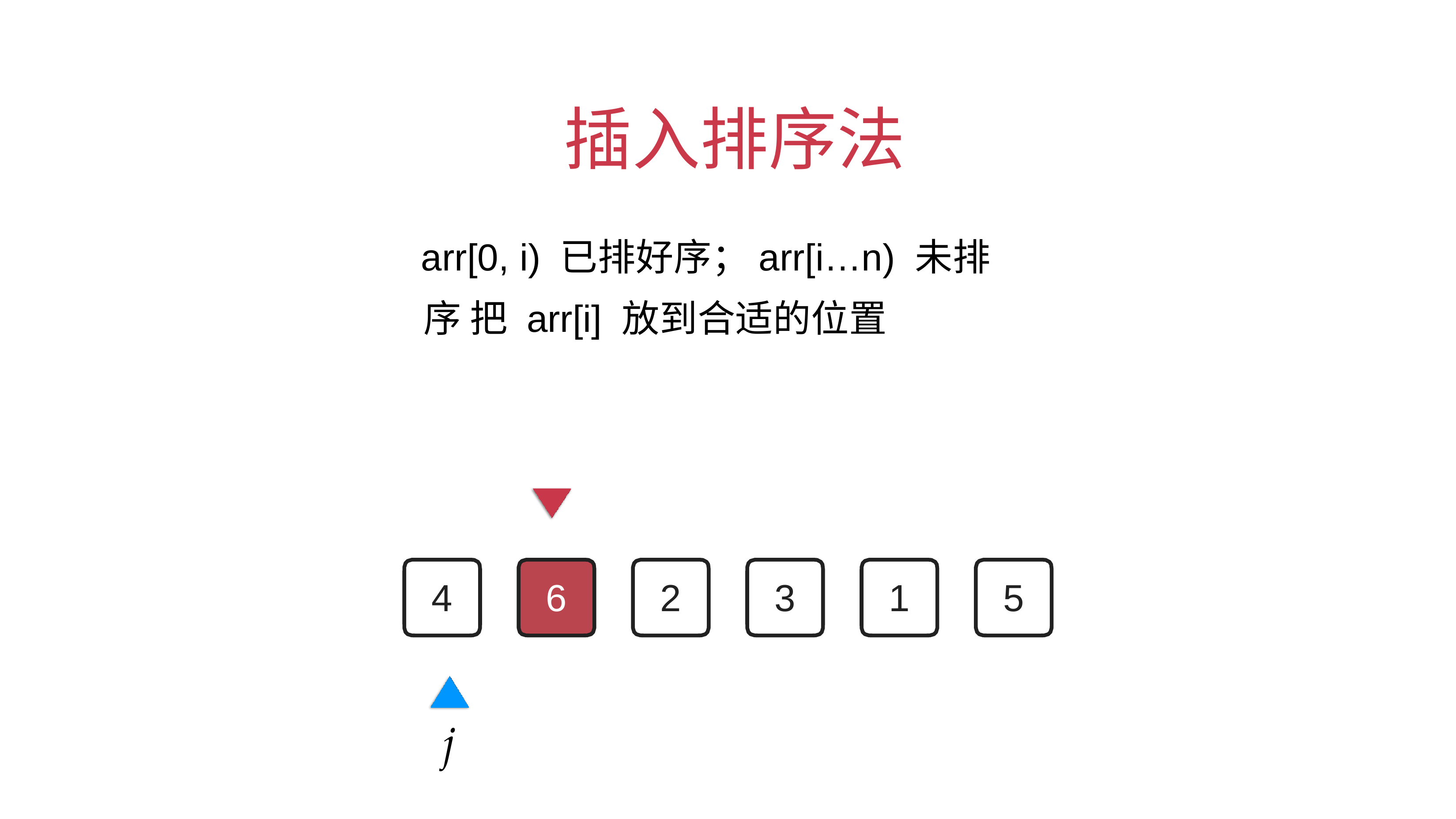

# 插⼊排序法
arr[0, i) 已排好序；arr[i…n) 未排序 把 arr[i] 放到合适的位置

4
6
2
3
1
5

j